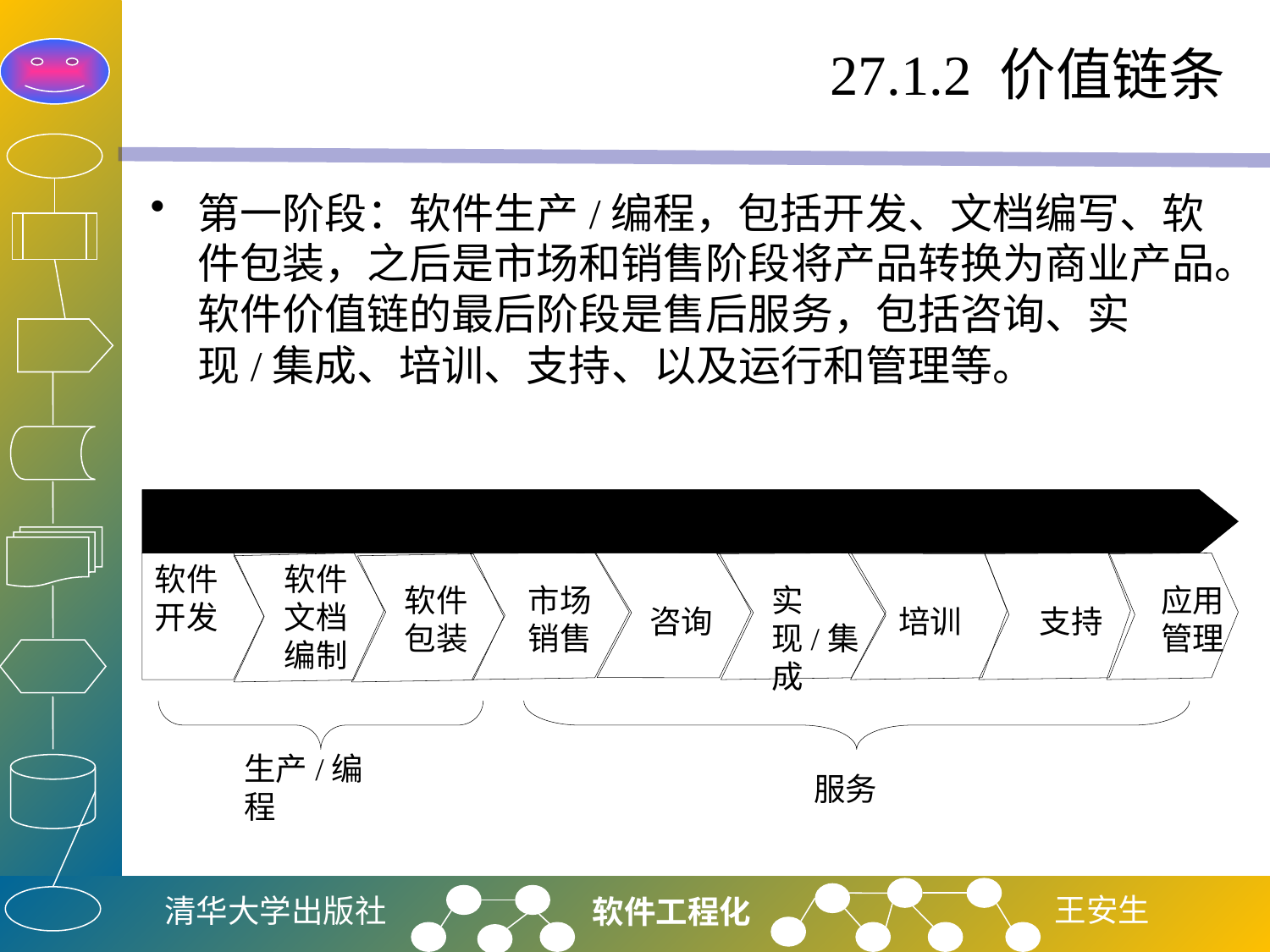

# 27.1.2 价值链条
第一阶段：软件生产/编程，包括开发、文档编写、软件包装，之后是市场和销售阶段将产品转换为商业产品。软件价值链的最后阶段是售后服务，包括咨询、实现/集成、培训、支持、以及运行和管理等。

软件价值链

软件
开发

软件
文档
编制

软件
包装
市场
销售
实现/集成
应用管理
咨询
培训
支持
生产/编程
服务